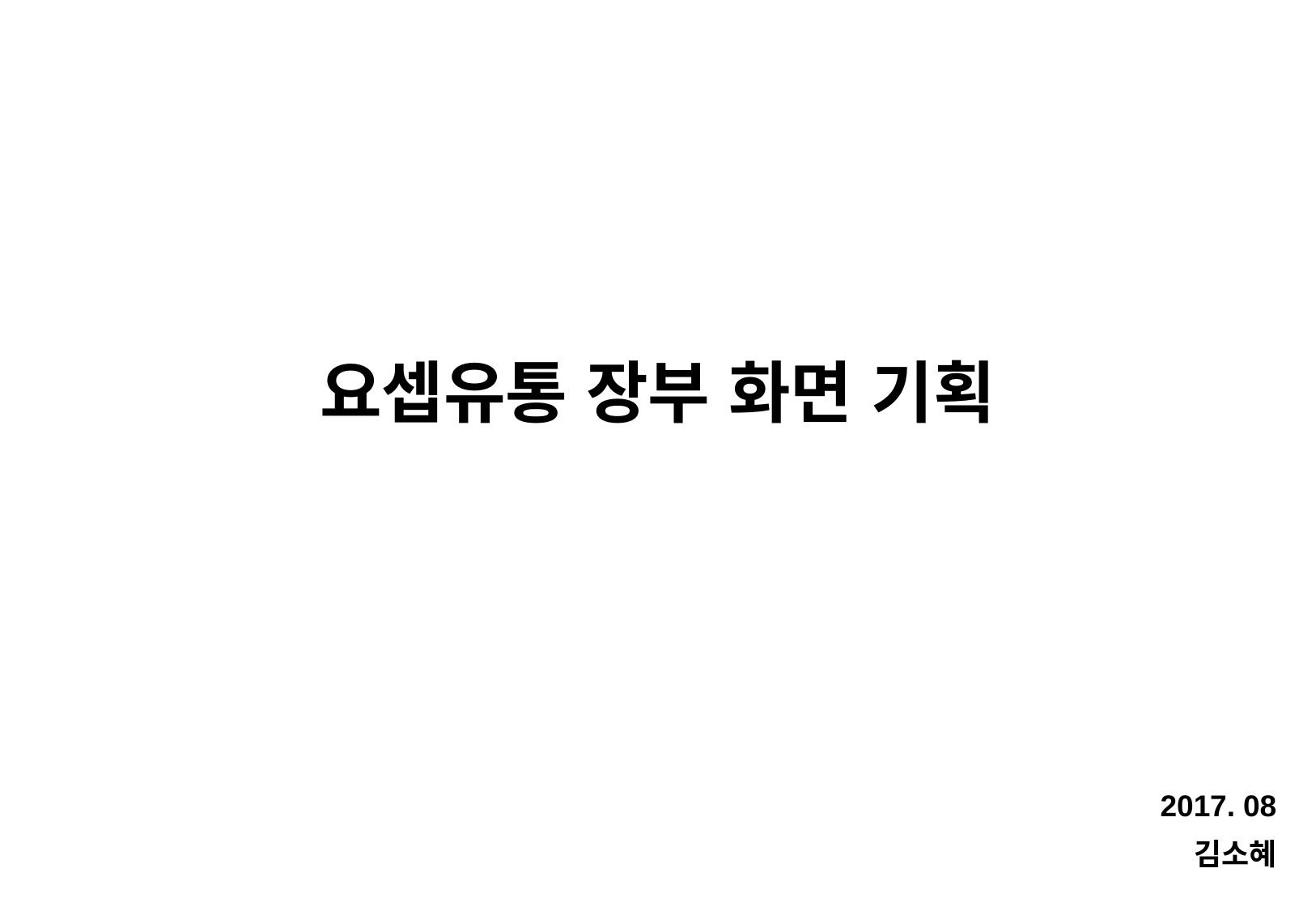

# 요셉유통 장부 화면 기획
2017. 08
김소혜